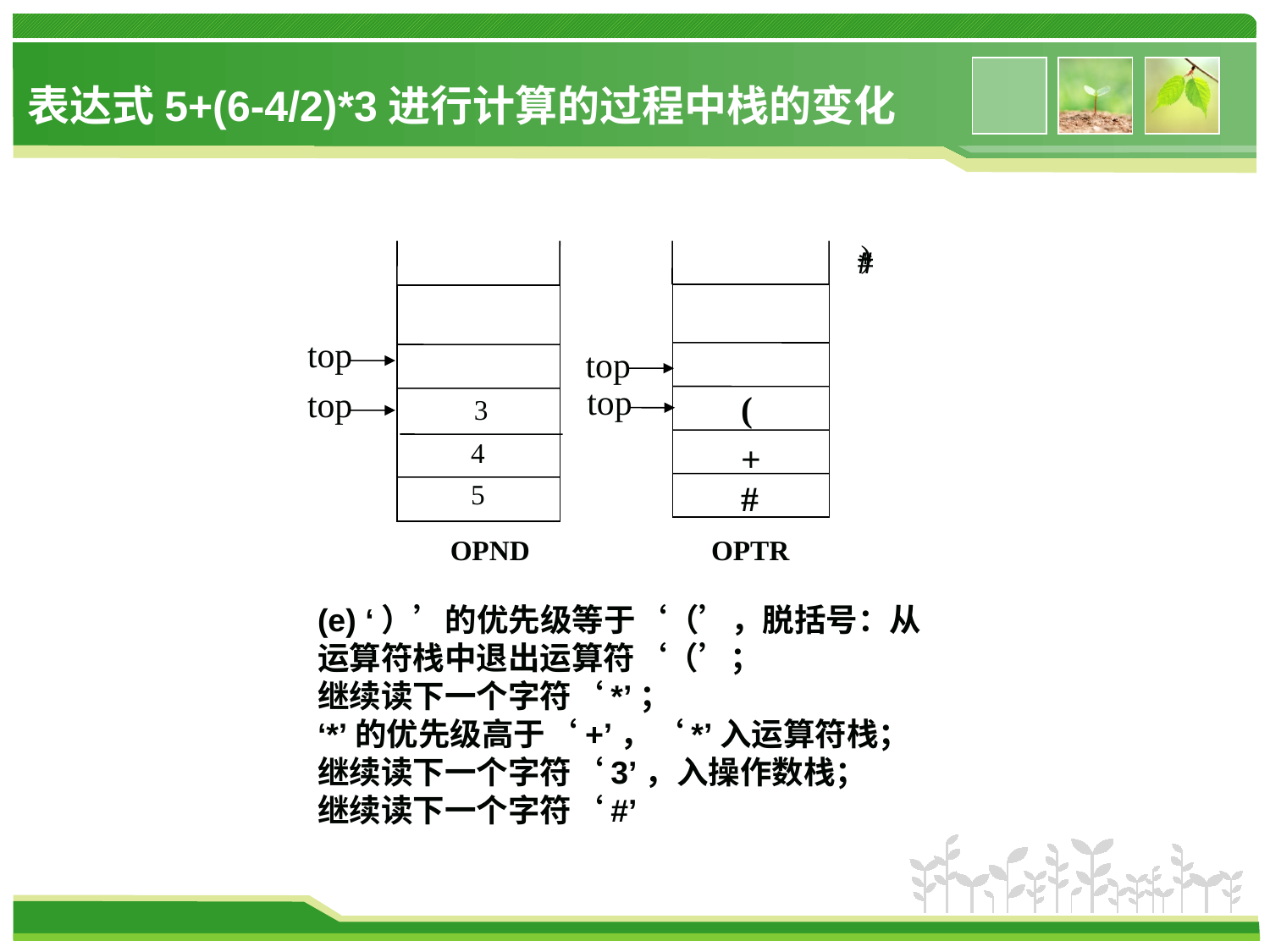

表达式5+(6-4/2)*3进行计算的过程中栈的变化
)
*
#

top

top

top

top

(
3

4

+

5
#

OPND                          OPTR

(e) ‘）’的优先级等于‘（’，脱括号：从运算符栈中退出运算符‘（’；
继续读下一个字符‘*’；
‘*’的优先级高于‘+’，‘*’入运算符栈；
继续读下一个字符‘3’，入操作数栈；
继续读下一个字符‘#’

39